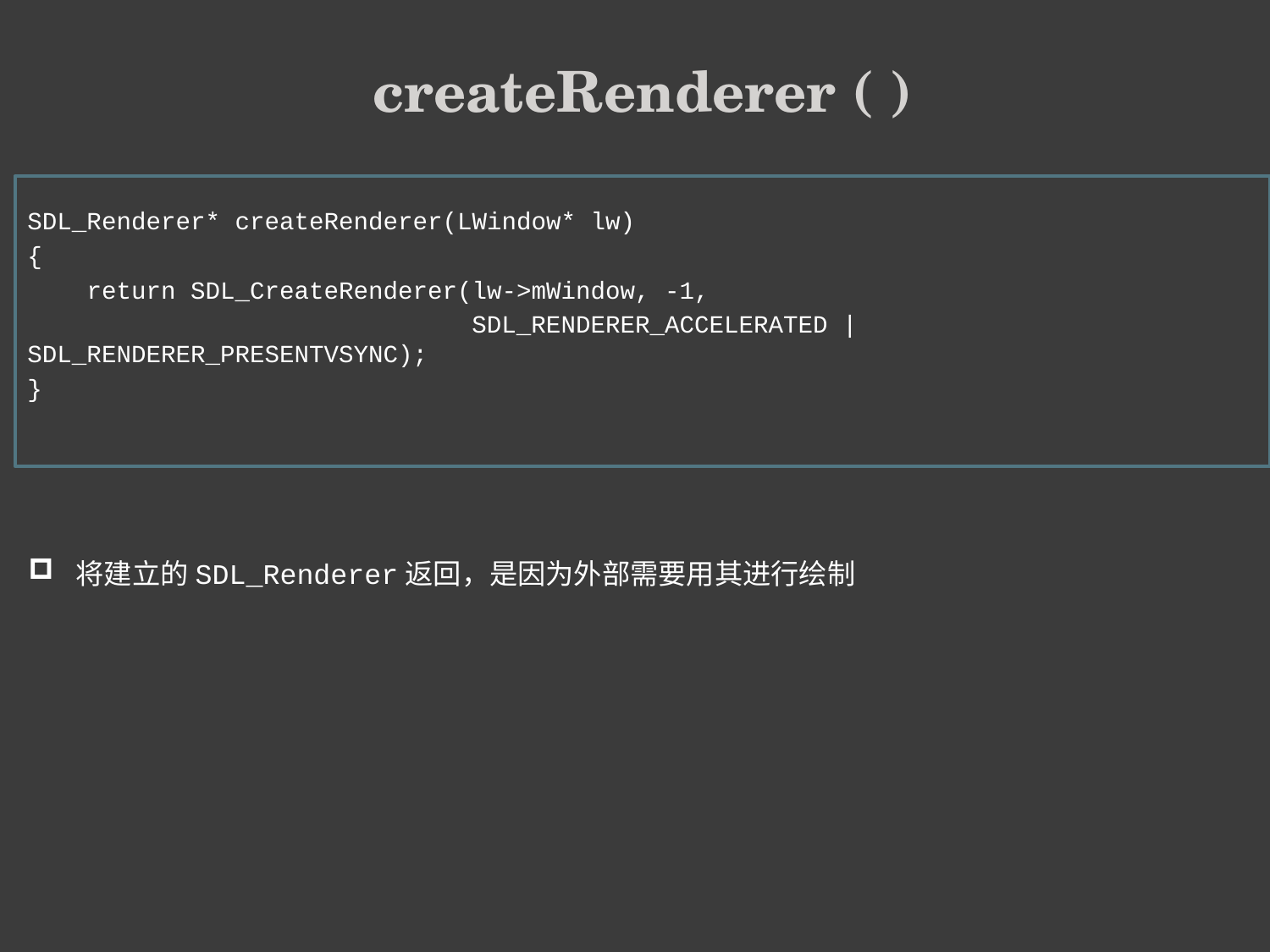

createRenderer ( )
SDL_Renderer* createRenderer(LWindow* lw)
{
    return SDL_CreateRenderer(lw->mWindow, -1,
                              SDL_RENDERER_ACCELERATED | SDL_RENDERER_PRESENTVSYNC);
}

将建立的SDL_Renderer返回，是因为外部需要用其进行绘制